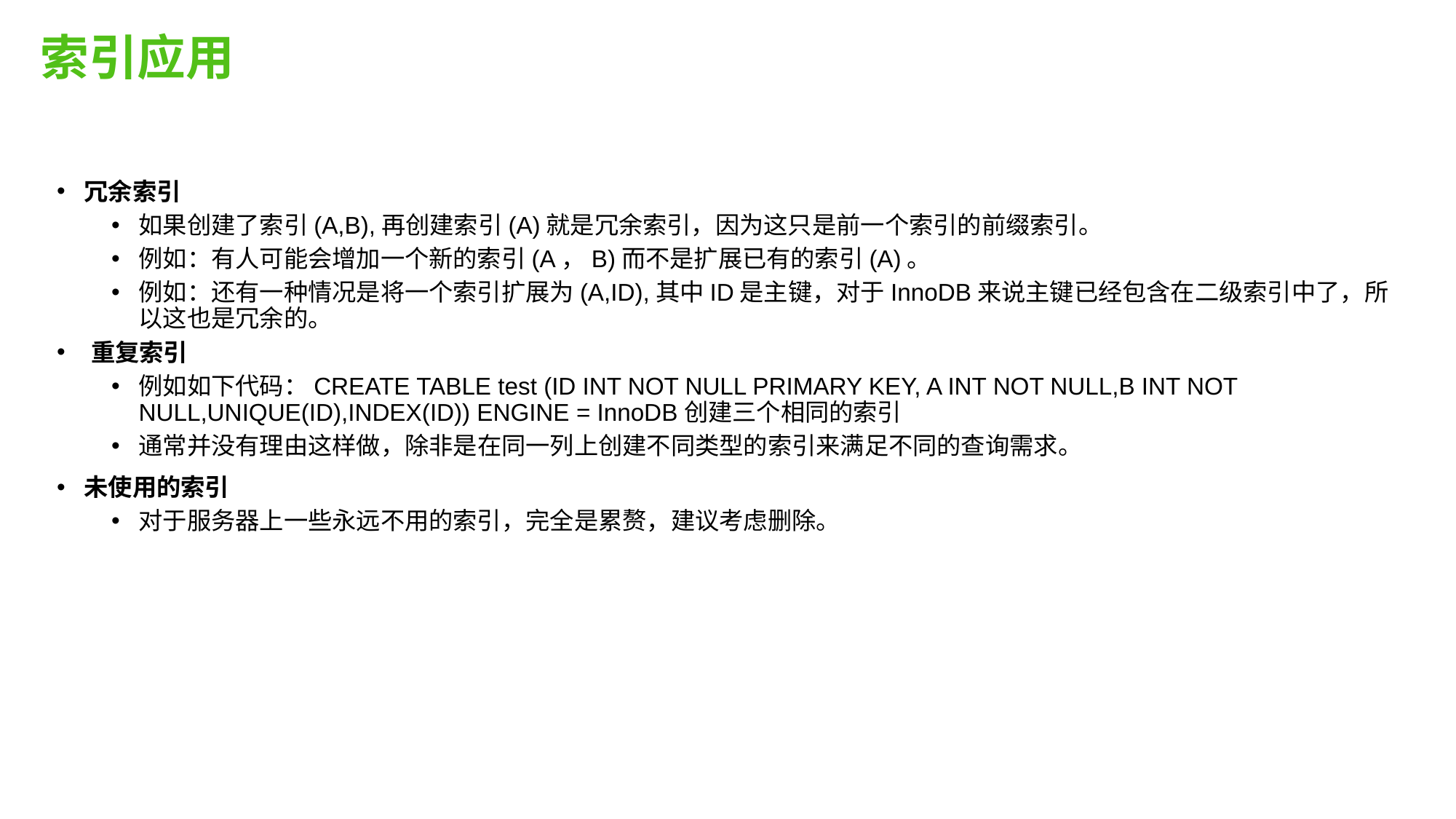

索引应用
冗余索引
如果创建了索引(A,B),再创建索引(A)就是冗余索引，因为这只是前一个索引的前缀索引。
例如：有人可能会增加一个新的索引(A，B)而不是扩展已有的索引(A)。
例如：还有一种情况是将一个索引扩展为(A,ID),其中ID是主键，对于InnoDB来说主键已经包含在二级索引中了，所以这也是冗余的。
重复索引
例如如下代码：CREATE TABLE test (ID INT NOT NULL PRIMARY KEY, A INT NOT NULL,B INT NOT NULL,UNIQUE(ID),INDEX(ID)) ENGINE = InnoDB创建三个相同的索引
通常并没有理由这样做，除非是在同一列上创建不同类型的索引来满足不同的查询需求。
未使用的索引
对于服务器上一些永远不用的索引，完全是累赘，建议考虑删除。